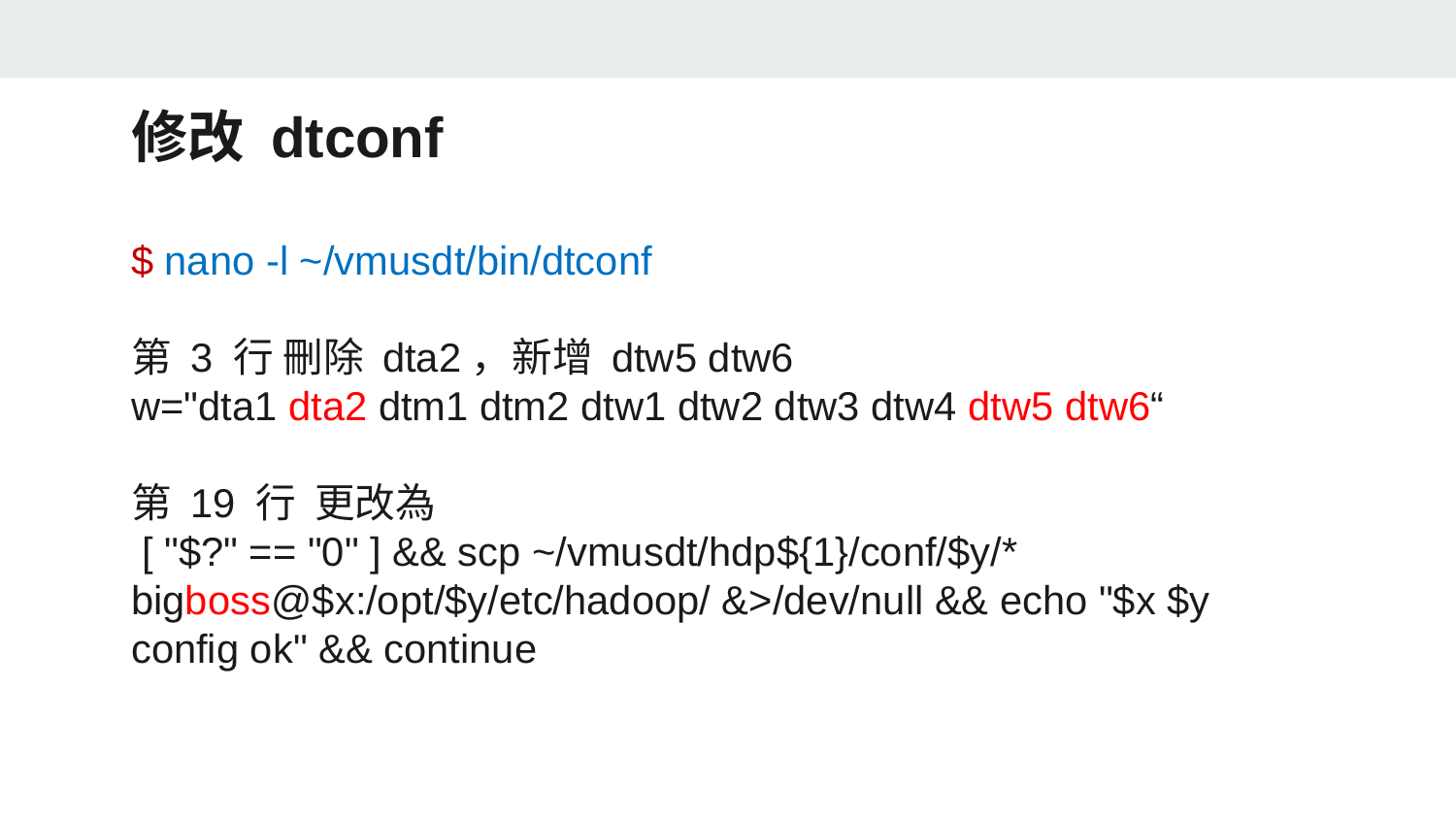

修改 dtconf
$ nano -l ~/vmusdt/bin/dtconf

第 3 行 刪除 dta2，新增 dtw5 dtw6
w="dta1 dta2 dtm1 dtm2 dtw1 dtw2 dtw3 dtw4 dtw5 dtw6“
第 19 行  更改為
 [ "$?" == "0" ] && scp ~/vmusdt/hdp${1}/conf/$y/* bigboss@$x:/opt/$y/etc/hadoop/ &>/dev/null && echo "$x $y config ok" && continue